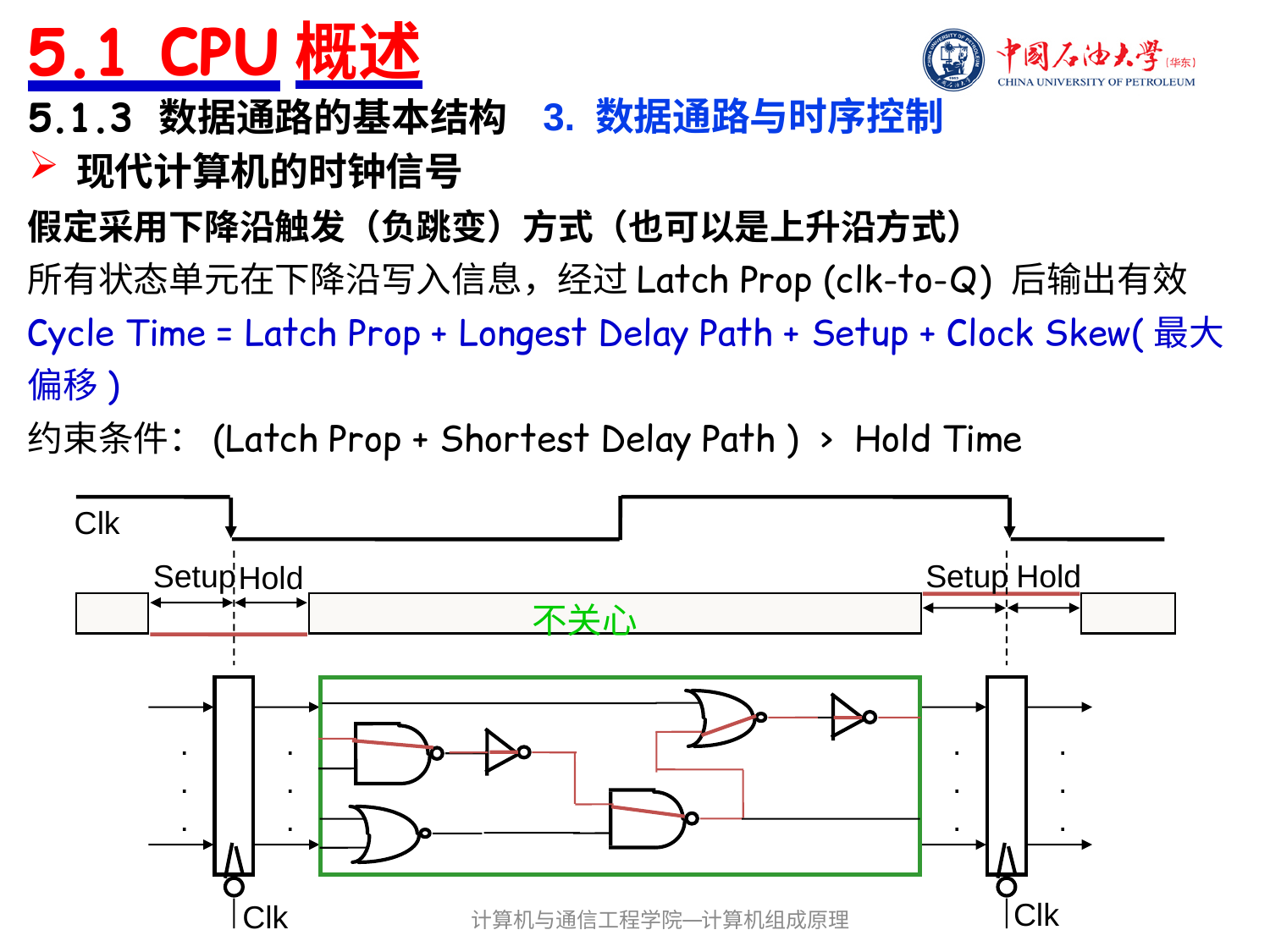

# 5.1 CPU概述
3. 数据通路与时序控制
5.1.3 数据通路的基本结构
现代计算机的时钟信号
假定采用下降沿触发（负跳变）方式（也可以是上升沿方式）
所有状态单元在下降沿写入信息，经过Latch Prop (clk-to-Q) 后输出有效
Cycle Time = Latch Prop + Longest Delay Path + Setup + Clock Skew(最大偏移)
约束条件：(Latch Prop + Shortest Delay Path )  >  Hold Time

Clk
Setup
Setup
Hold

Hold
不关心

.
.
.
.
.
.

.
.
.
.
.
.

Clk
Clk
计算机与通信工程学院—计算机组成原理
27